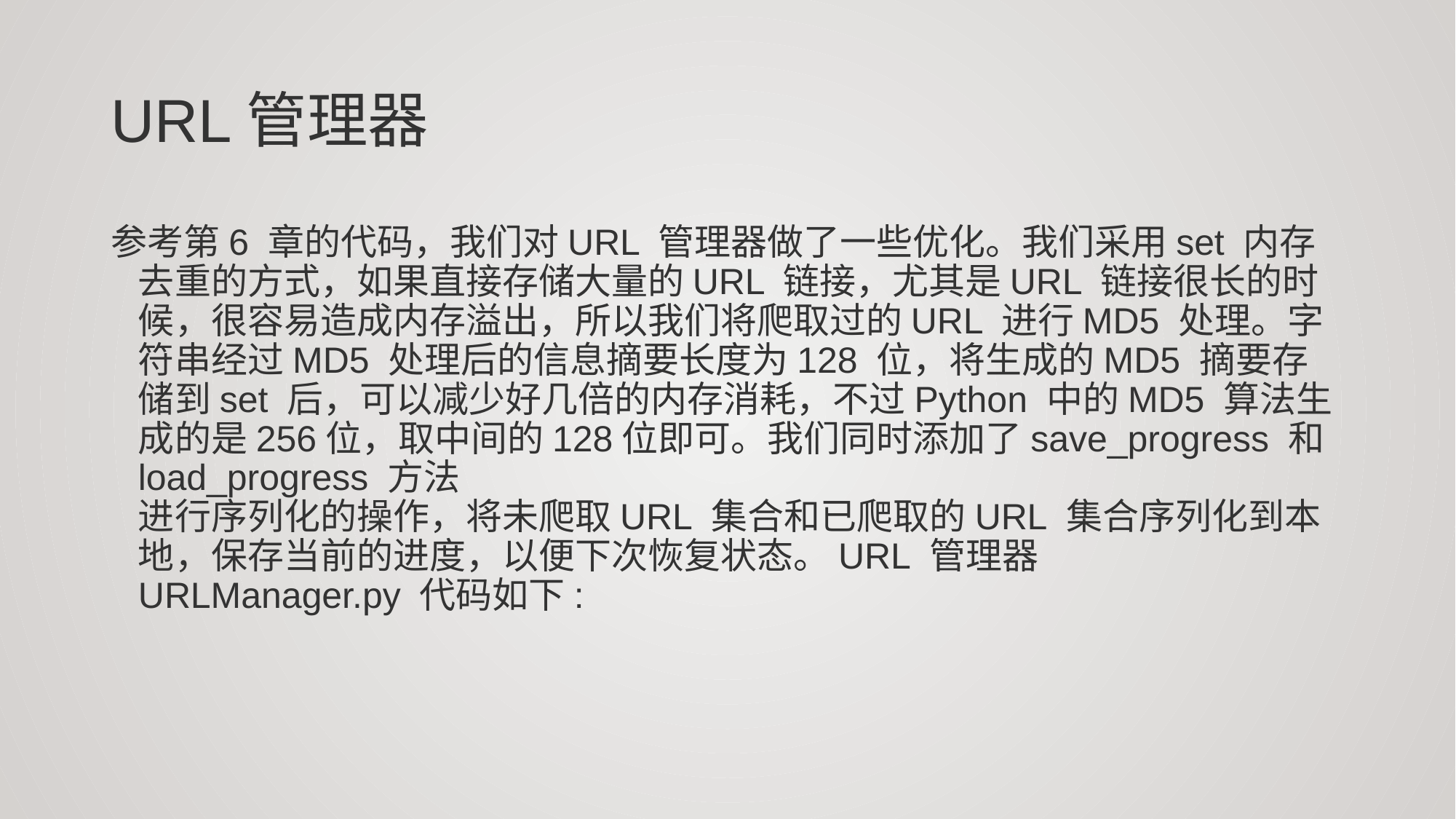

# URL管理器
参考第6 章的代码，我们对URL 管理器做了一些优化。我们采用set 内存去重的方式，如果直接存储大量的URL 链接，尤其是URL 链接很长的时候，很容易造成内存溢出，所以我们将爬取过的URL 进行MD5 处理。字符串经过MD5 处理后的信息摘要长度为128 位，将生成的MD5 摘要存储到set 后，可以减少好几倍的内存消耗，不过Python 中的MD5 算法生成的是256位，取中间的128位即可。我们同时添加了save_progress 和load_progress 方法
进行序列化的操作，将未爬取URL 集合和已爬取的URL 集合序列化到本地，保存当前的进度，以便下次恢复状态。URL 管理器URLManager.py 代码如下: